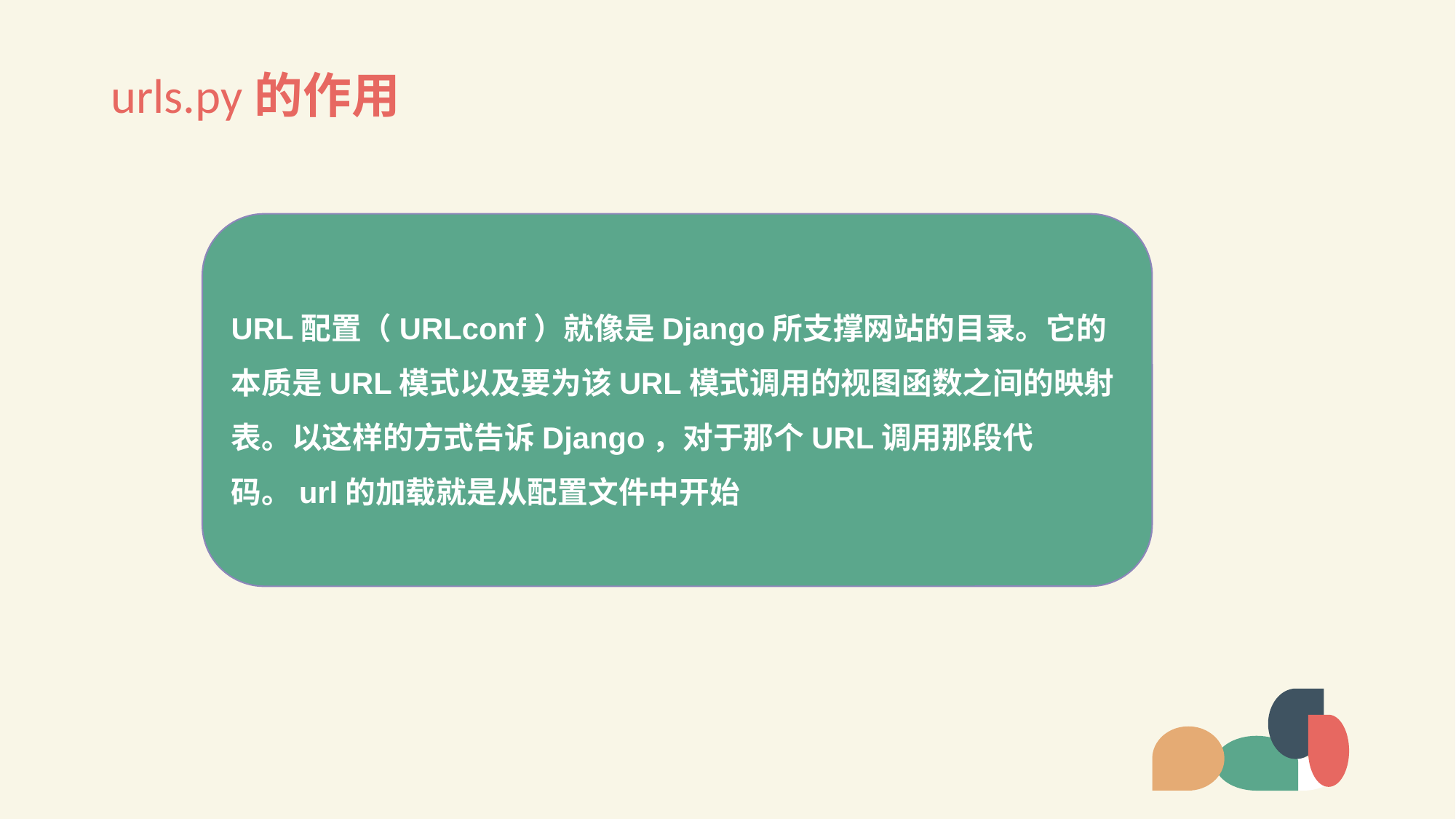

# urls.py的作用
URL配置（URLconf）就像是Django所支撑网站的目录。它的本质是URL模式以及要为该URL模式调用的视图函数之间的映射表。以这样的方式告诉Django，对于那个URL调用那段代码。url的加载就是从配置文件中开始

LOREM